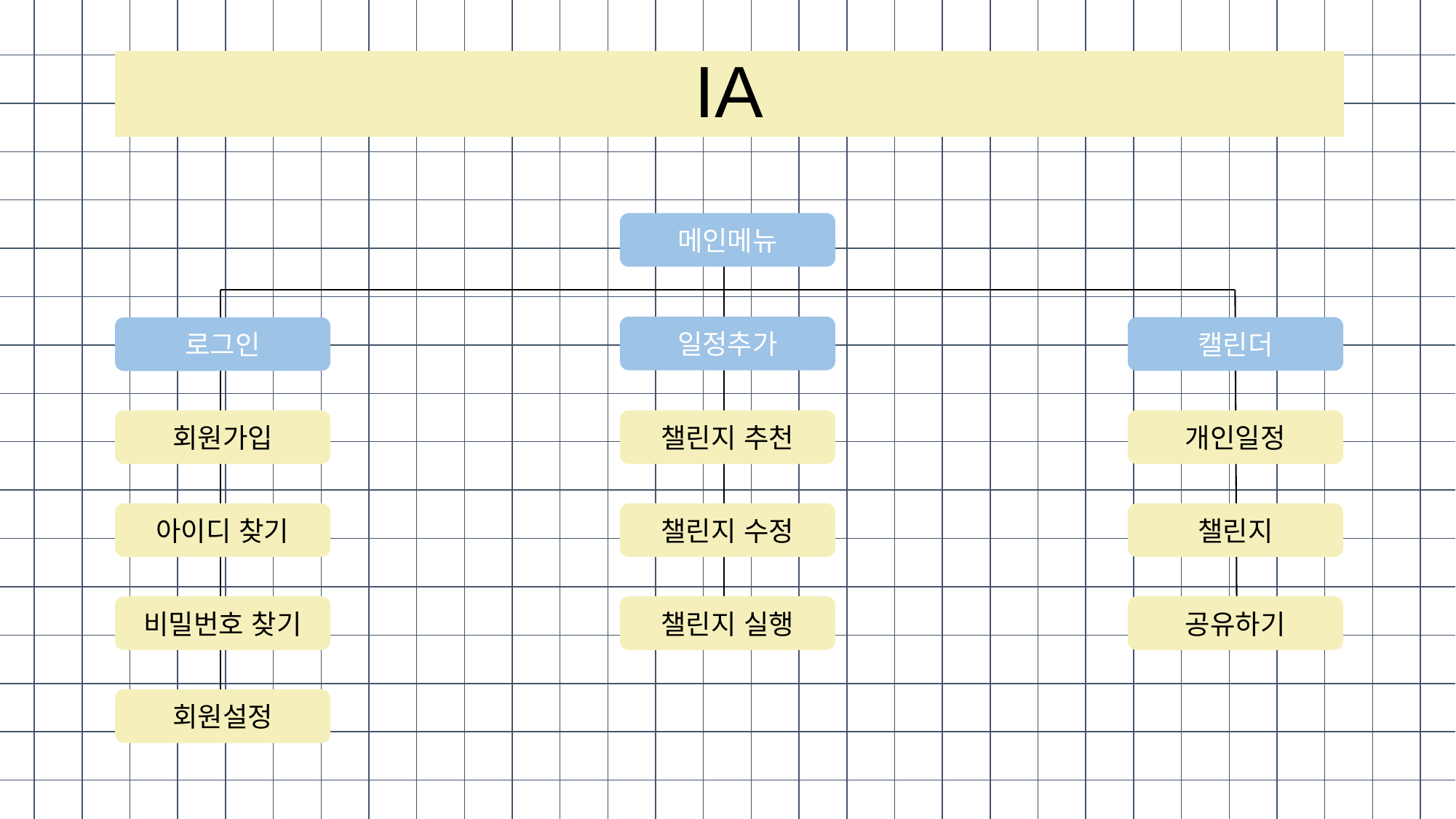

IA
메인메뉴
일정추가
캘린더
로그인
회원가입
챌린지 추천
개인일정
아이디 찾기
챌린지 수정
챌린지
비밀번호 찾기
챌린지 실행
공유하기
회원설정